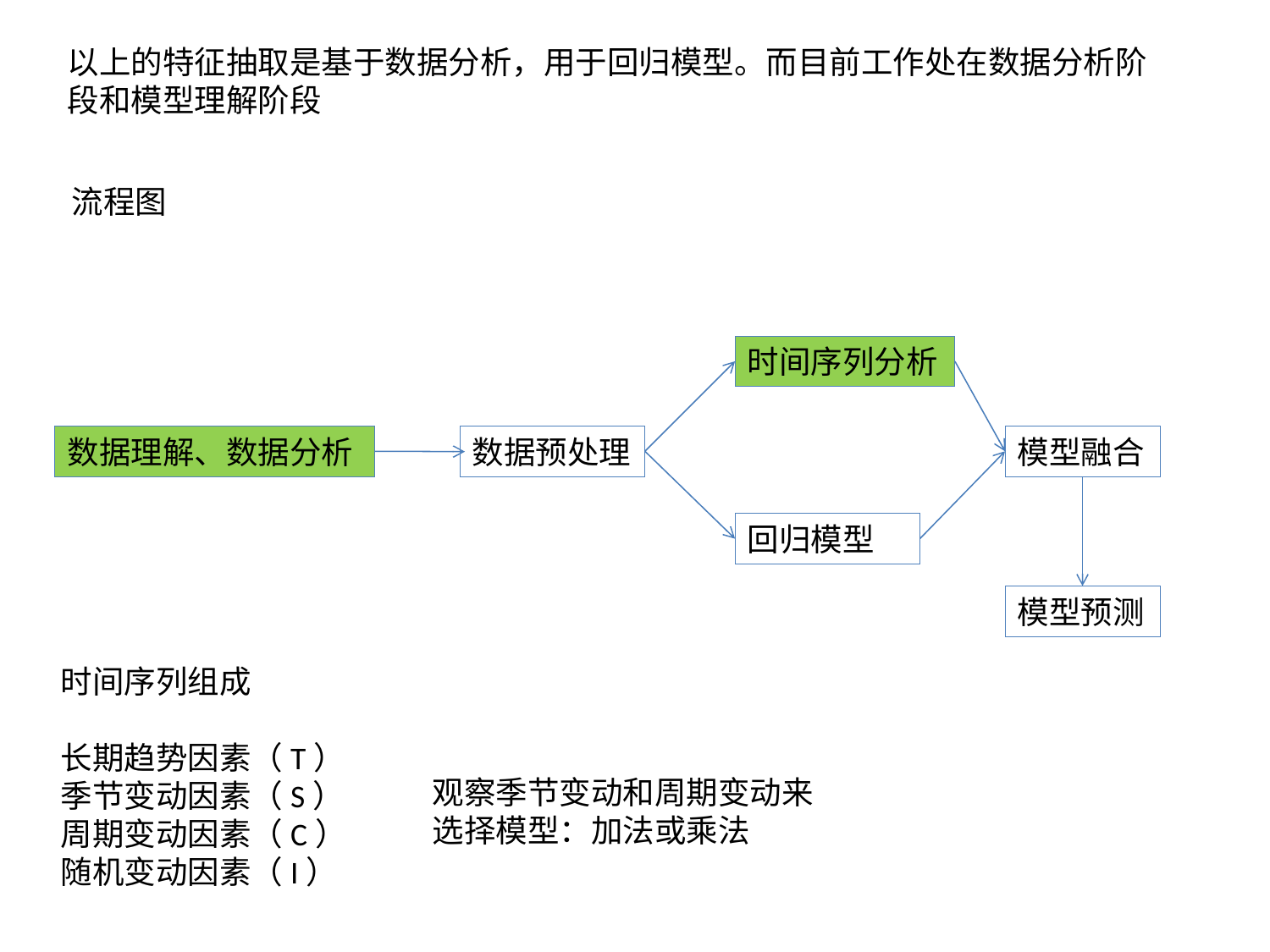

以上的特征抽取是基于数据分析，用于回归模型。而目前工作处在数据分析阶段和模型理解阶段
流程图
时间序列分析
数据理解、数据分析
数据预处理
模型融合
回归模型
模型预测
时间序列组成

长期趋势因素（T）
季节变动因素（S）
周期变动因素（C）
随机变动因素（I）
观察季节变动和周期变动来选择模型：加法或乘法